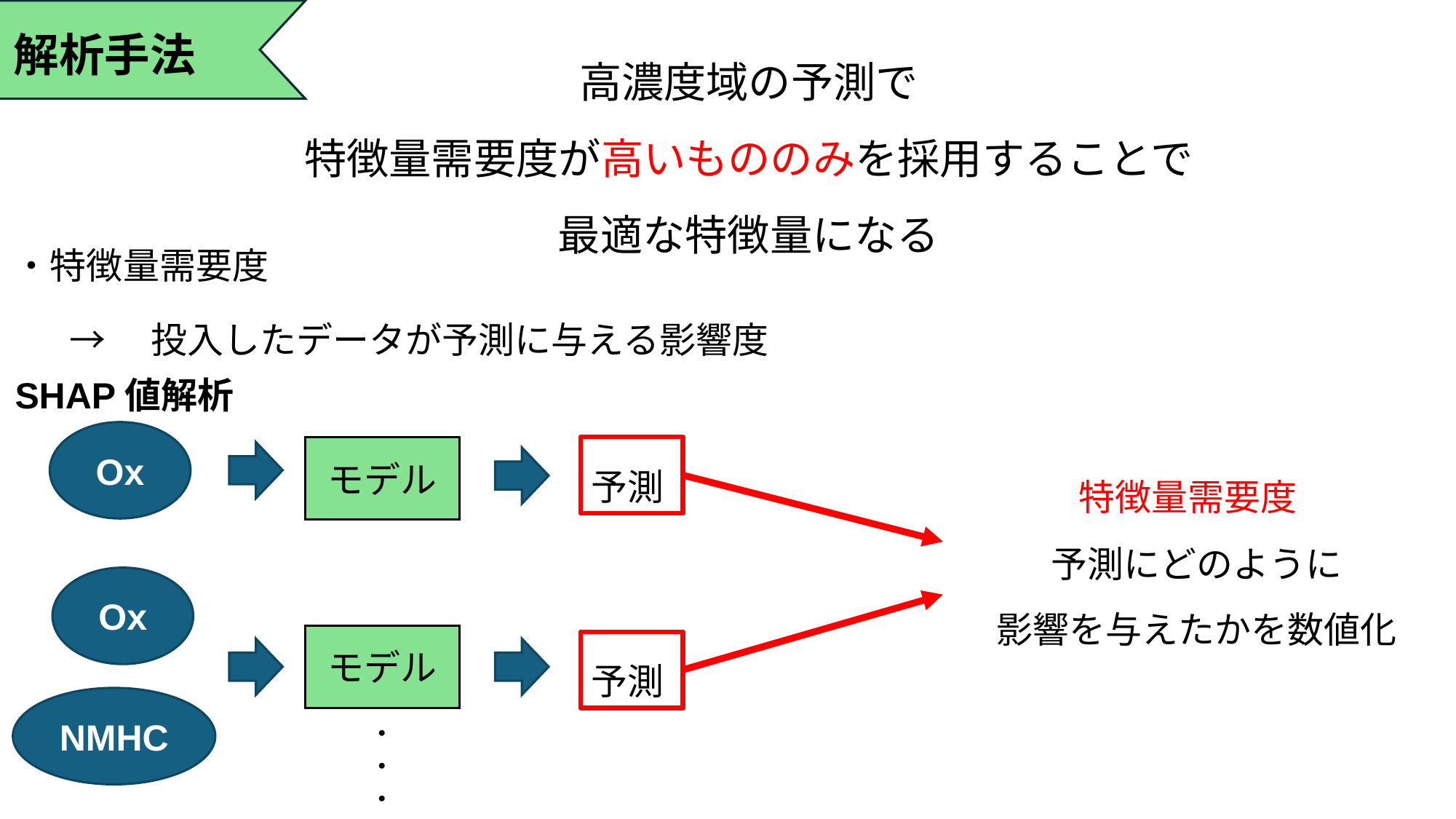

解析手法
高濃度域の予測で
特徴量需要度が高いもののみを採用することで
最適な特徴量になる
・特徴量需要度
→　投入したデータが予測に与える影響度
SHAP値解析
Ox
モデル
予測

特徴量需要度

予測にどのように
影響を与えたかを数値化
Ox
モデル
予測

NMHC
・
・
・